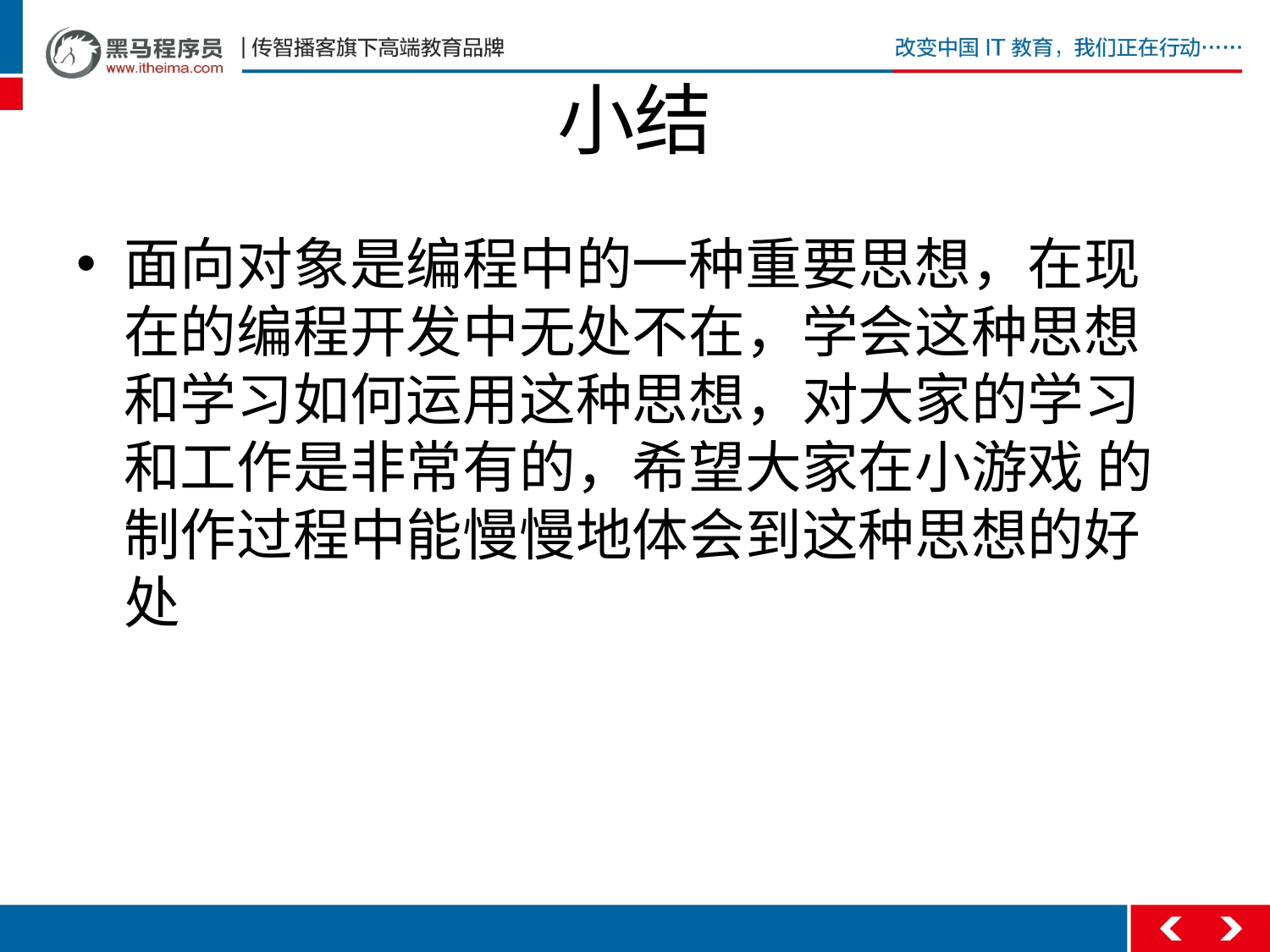

# 小结
面向对象是编程中的一种重要思想，在现在的编程开发中无处不在，学会这种思想和学习如何运用这种思想，对大家的学习和工作是非常有的，希望大家在小游戏 的制作过程中能慢慢地体会到这种思想的好处